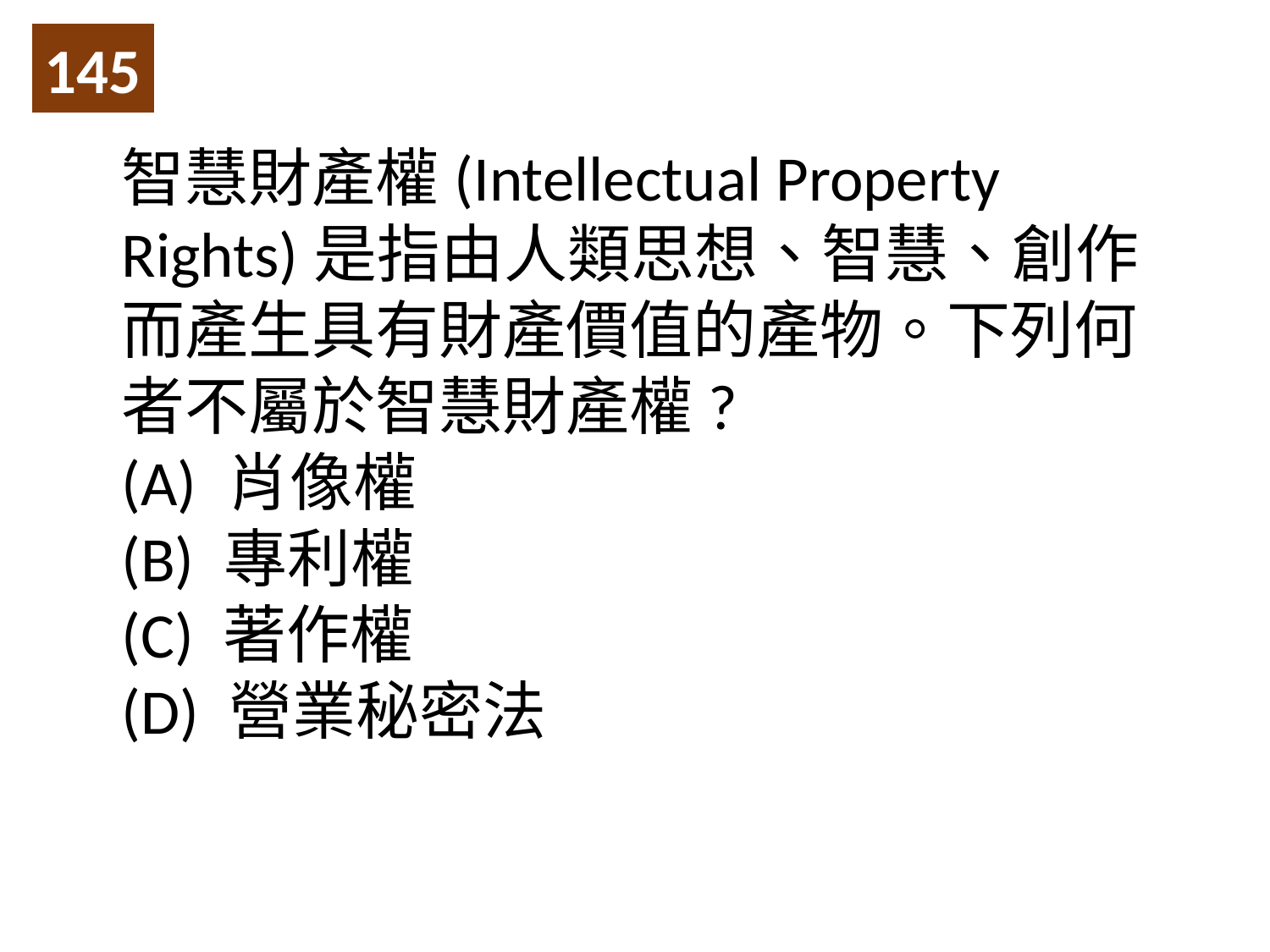

145
智慧財產權(Intellectual Property Rights)是指由人類思想、智慧、創作而產生具有財產價值的產物。下列何者不屬於智慧財產權?
(A) 肖像權
(B) 專利權
(C) 著作權
(D) 營業秘密法